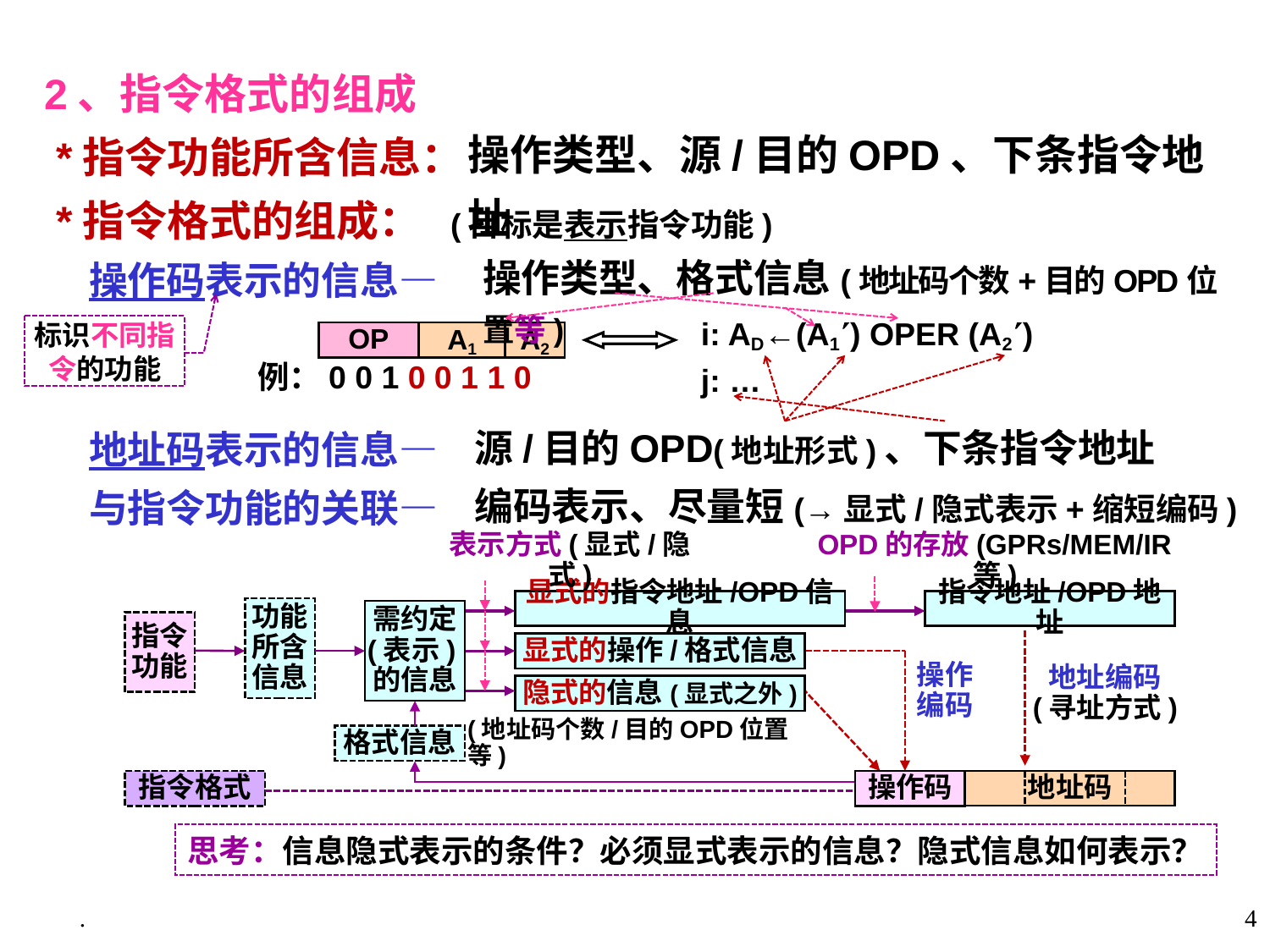

2、指令格式的组成
 *指令功能所含信息：
 *指令格式的组成：  (目标是表示指令功能)
    操作码表示的信息—

    地址码表示的信息—
    与指令功能的关联—
操作类型、源/目的OPD、下条指令地址
操作类型、格式信息(地址码个数+目的OPD位置等)
i: AD←(A1′) OPER (A2′)
j: …
标识不同指令的功能
OP
A1
A2

例：0 0 1 0 0 1 1 0
  源/目的OPD(地址形式)、下条指令地址
  编码表示、尽量短(→显式/隐式表示+缩短编码)
表示方式(显式/隐式)
OPD的存放(GPRs/MEM/IR等)
指令地址/OPD地址
显式的指令地址/OPD信息
显式的操作/格式信息
隐式的信息(显式之外)
功能所含信息
需约定
(表示)的信息
指令功能
格式信息
(地址码个数/目的OPD位置等)
地址码
指令格式
操作码
地址编码
(寻址方式)
操作
编码
思考：信息隐式表示的条件？必须显式表示的信息？隐式信息如何表示？
.
4